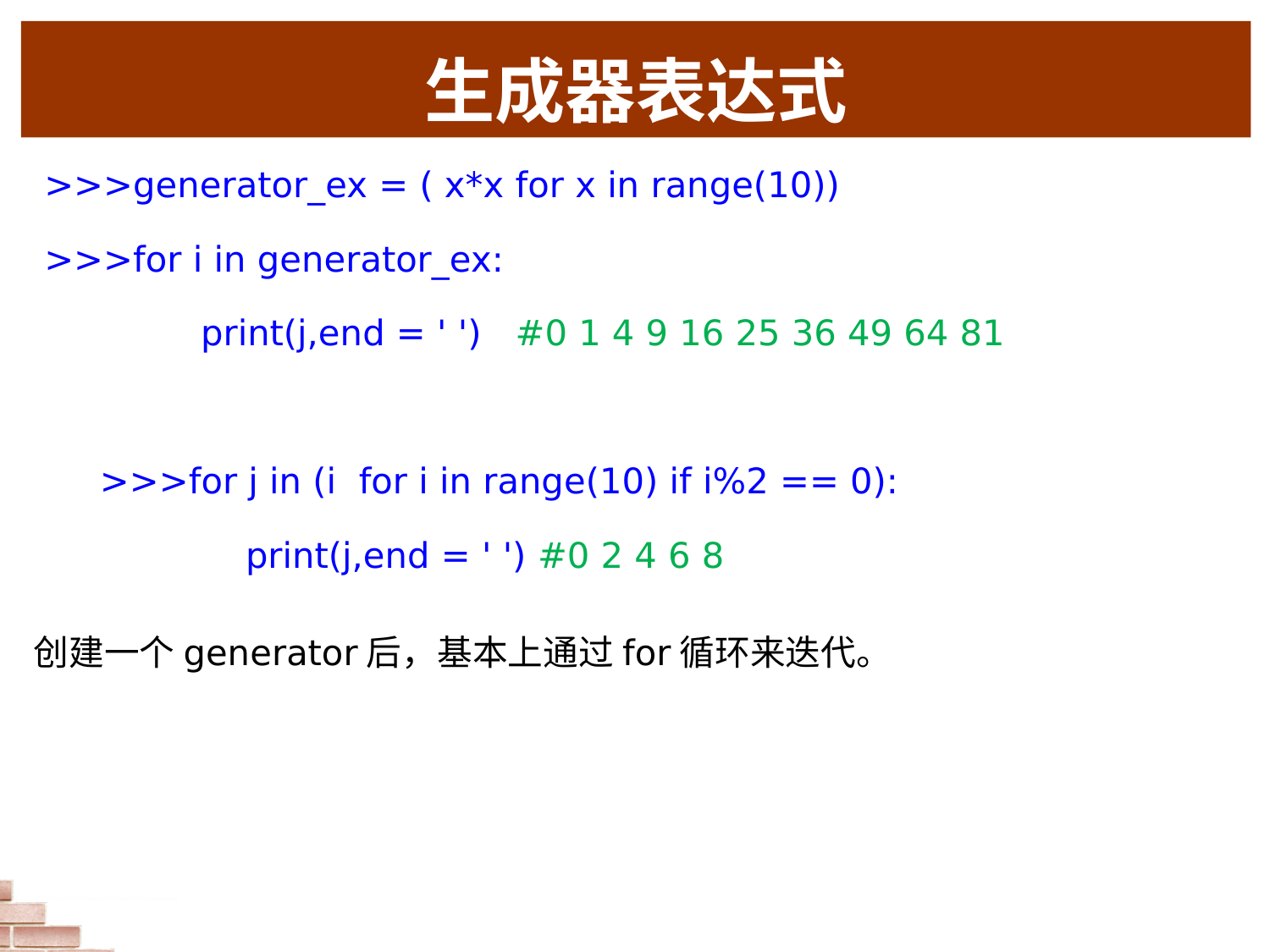

# 生成器表达式
>>>generator_ex = ( x*x for x in range(10))
>>>for i in generator_ex:
         print(j,end = ' ')   #0 1 4 9 16 25 36 49 64 81

>>>for j in (i  for i in range(10) if i%2 == 0):
             print(j,end = ' ') #0 2 4 6 8
创建一个generator后，基本上通过for循环来迭代。